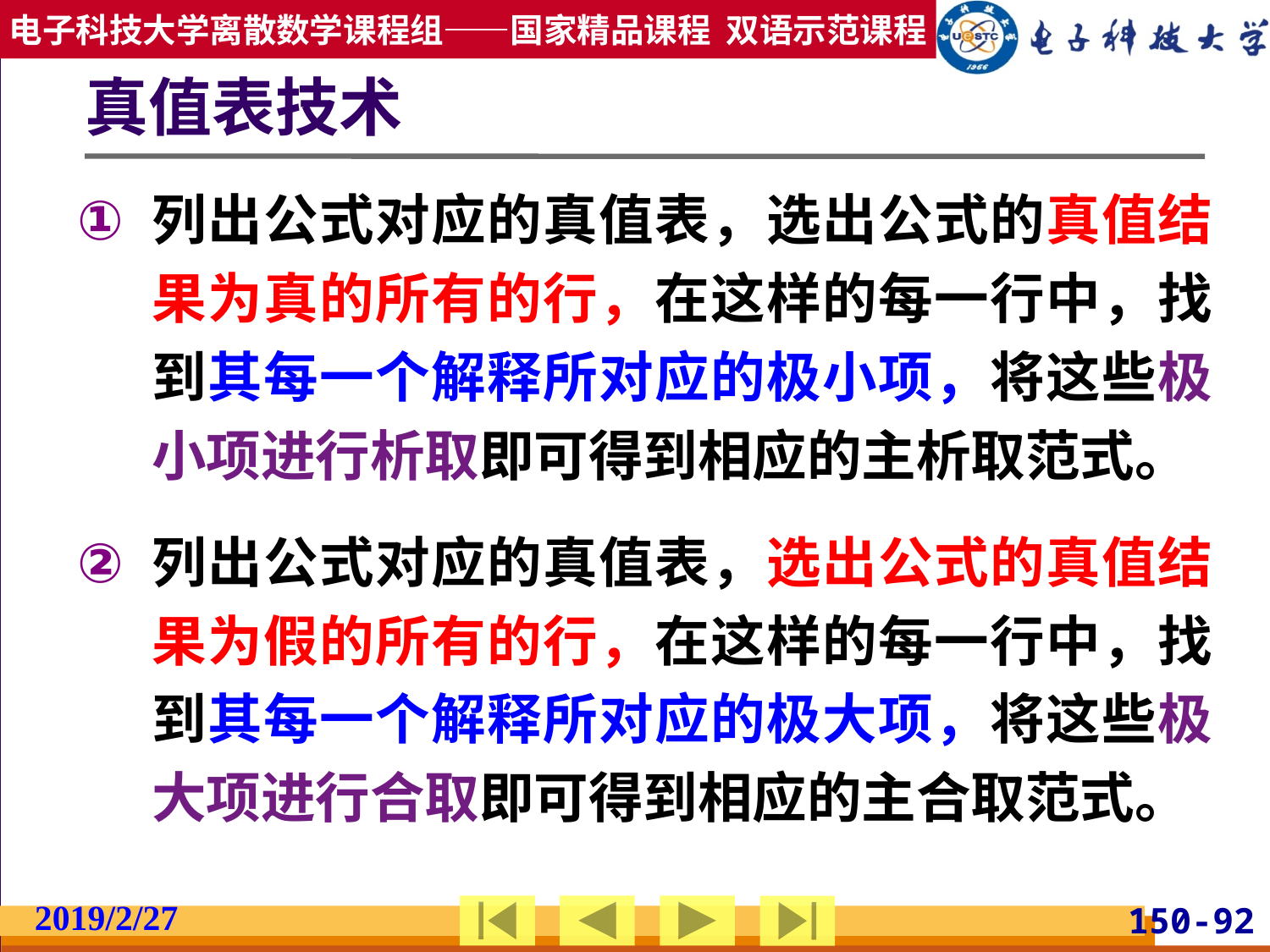

# 真值表技术
列出公式对应的真值表，选出公式的真值结果为真的所有的行，在这样的每一行中，找到其每一个解释所对应的极小项，将这些极小项进行析取即可得到相应的主析取范式。
列出公式对应的真值表，选出公式的真值结果为假的所有的行，在这样的每一行中，找到其每一个解释所对应的极大项，将这些极大项进行合取即可得到相应的主合取范式。
2019/2/27